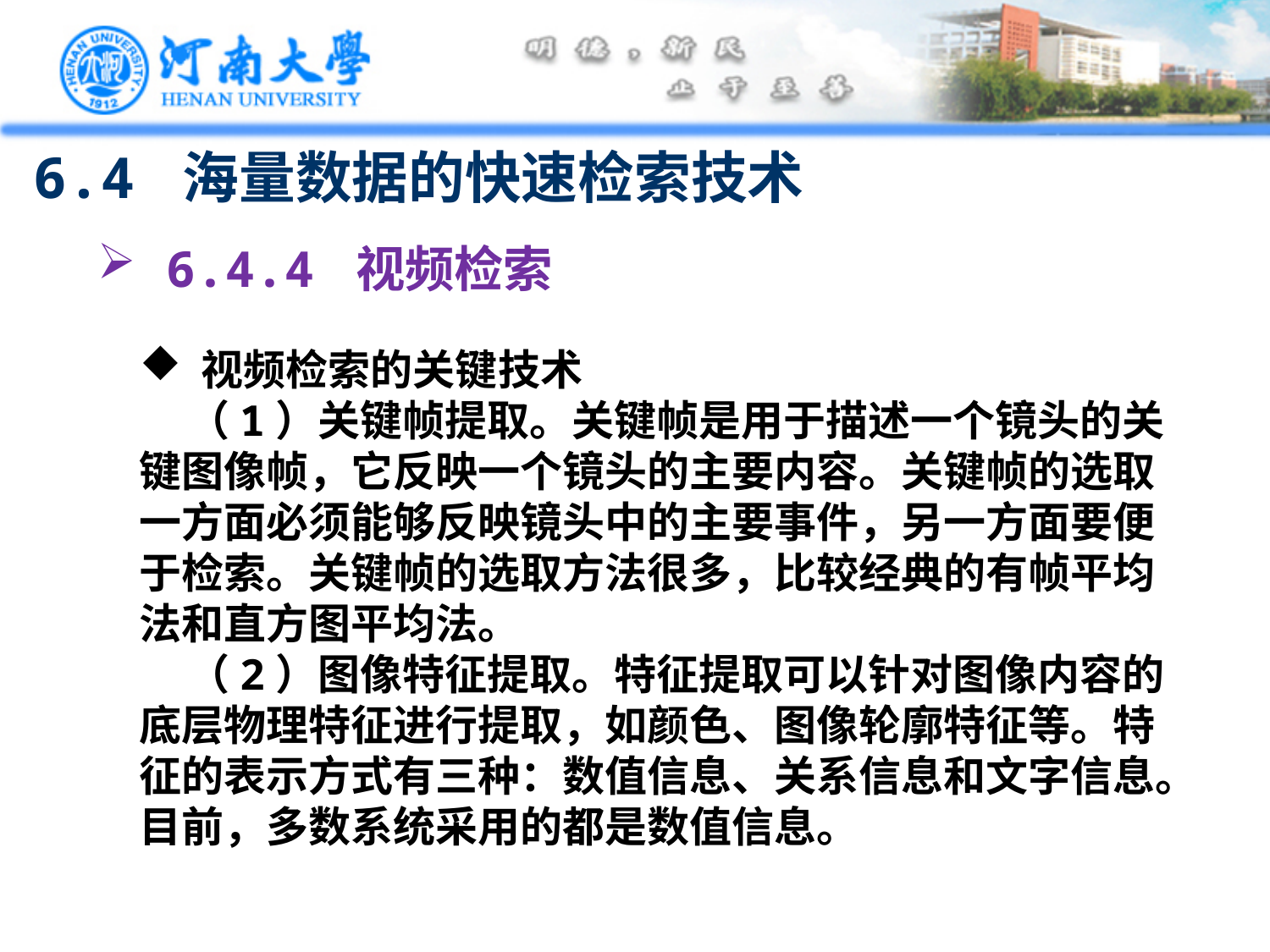

6.4 海量数据的快速检索技术
 6.4.4 视频检索
 视频检索的关键技术
    （1）关键帧提取。关键帧是用于描述一个镜头的关键图像帧，它反映一个镜头的主要内容。关键帧的选取一方面必须能够反映镜头中的主要事件，另一方面要便于检索。关键帧的选取方法很多，比较经典的有帧平均法和直方图平均法。
    （2）图像特征提取。特征提取可以针对图像内容的底层物理特征进行提取，如颜色、图像轮廓特征等。特征的表示方式有三种：数值信息、关系信息和文字信息。目前，多数系统采用的都是数值信息。